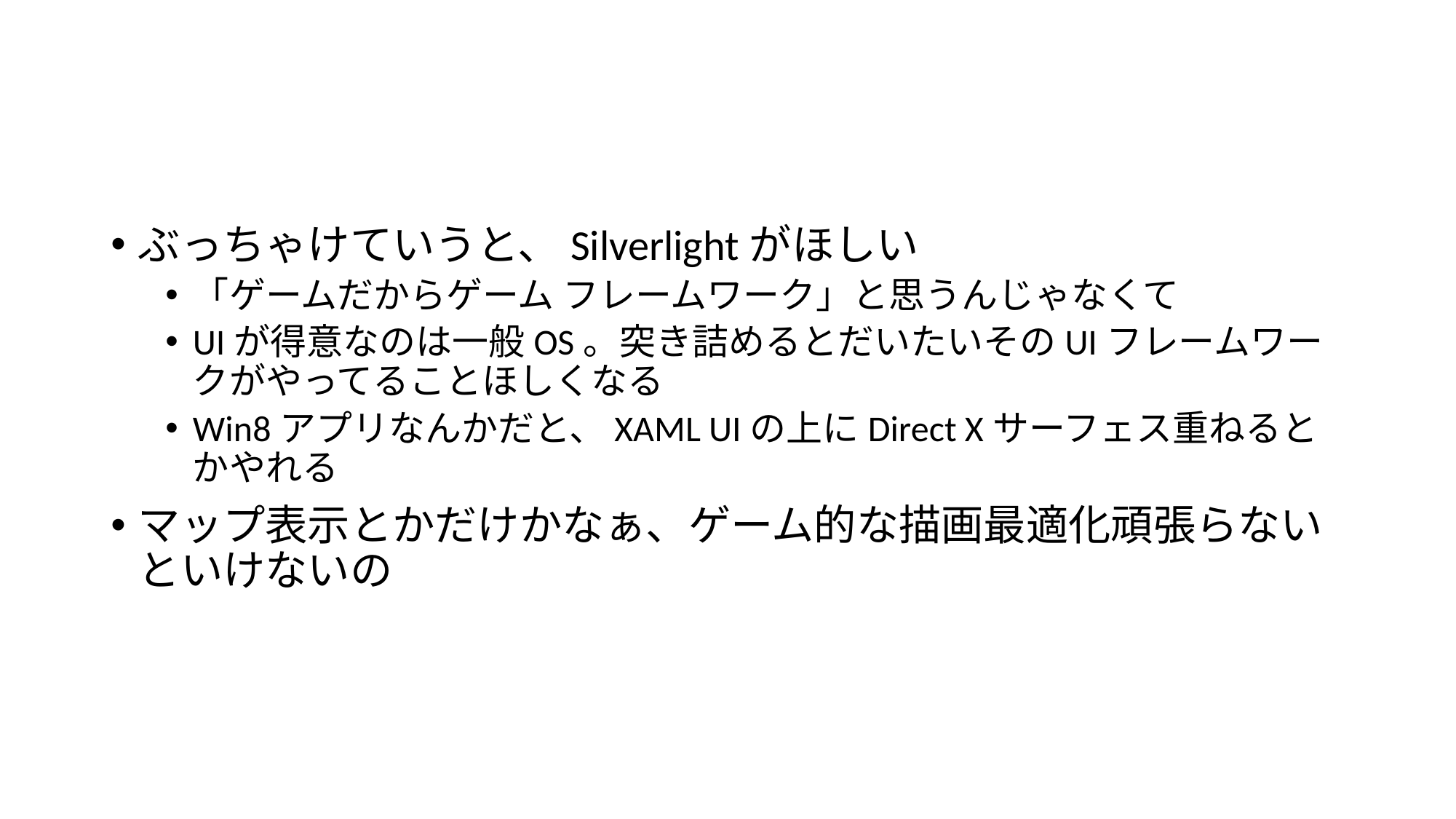

#
ぶっちゃけていうと、Silverlightがほしい
「ゲームだからゲーム フレームワーク」と思うんじゃなくて
UIが得意なのは一般OS。突き詰めるとだいたいそのUIフレームワークがやってることほしくなる
Win8アプリなんかだと、XAML UIの上にDirect Xサーフェス重ねるとかやれる
マップ表示とかだけかなぁ、ゲーム的な描画最適化頑張らないといけないの